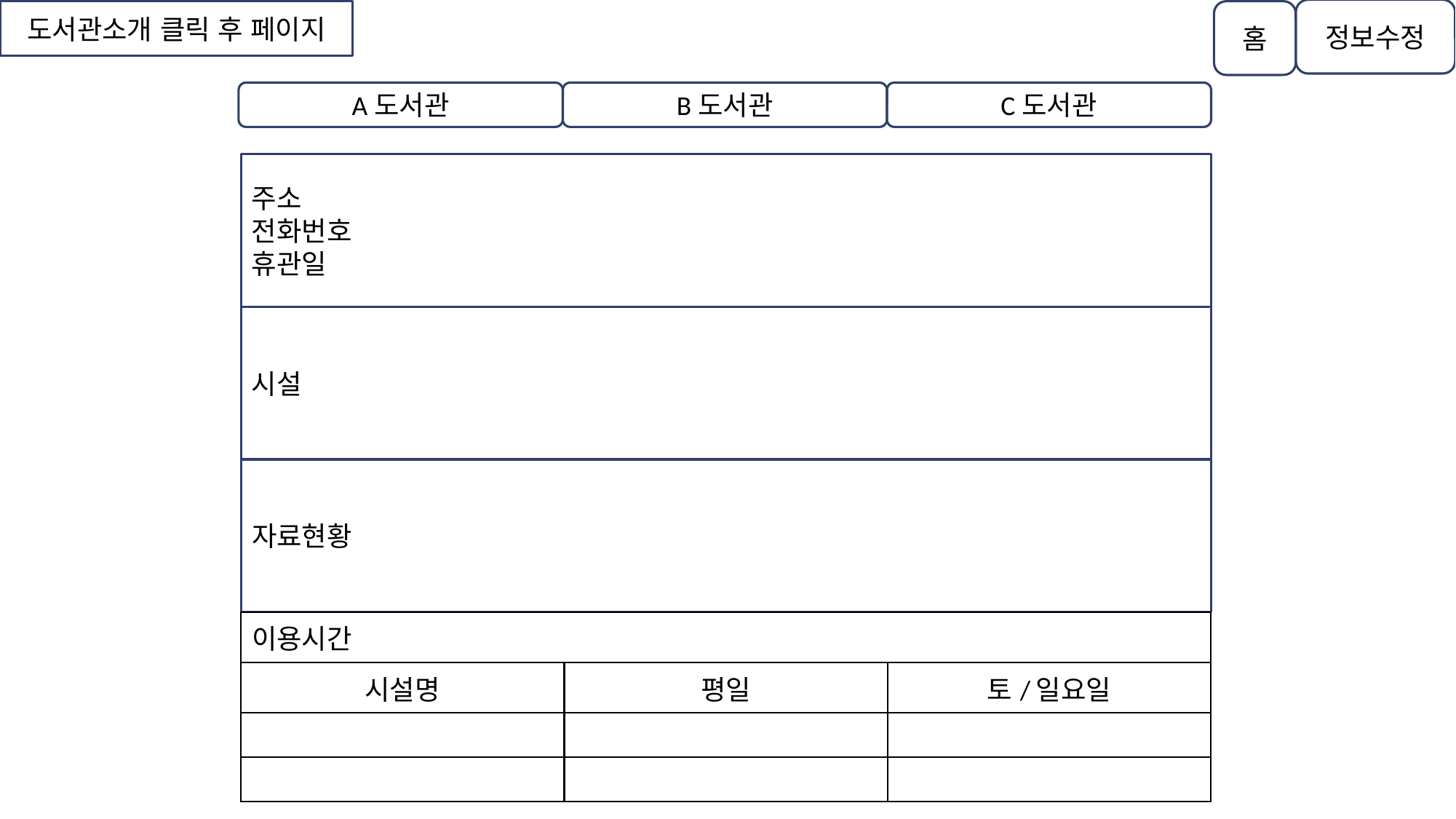

정보수정
홈
도서관소개 클릭 후 페이지
A도서관
B도서관
C도서관
주소
전화번호
휴관일
시설
자료현황
| 이용시간 |  |  |
| --- | --- | --- |
| 시설명 | 평일 | 토/일요일 |
|  |  |  |
|  |  |  |